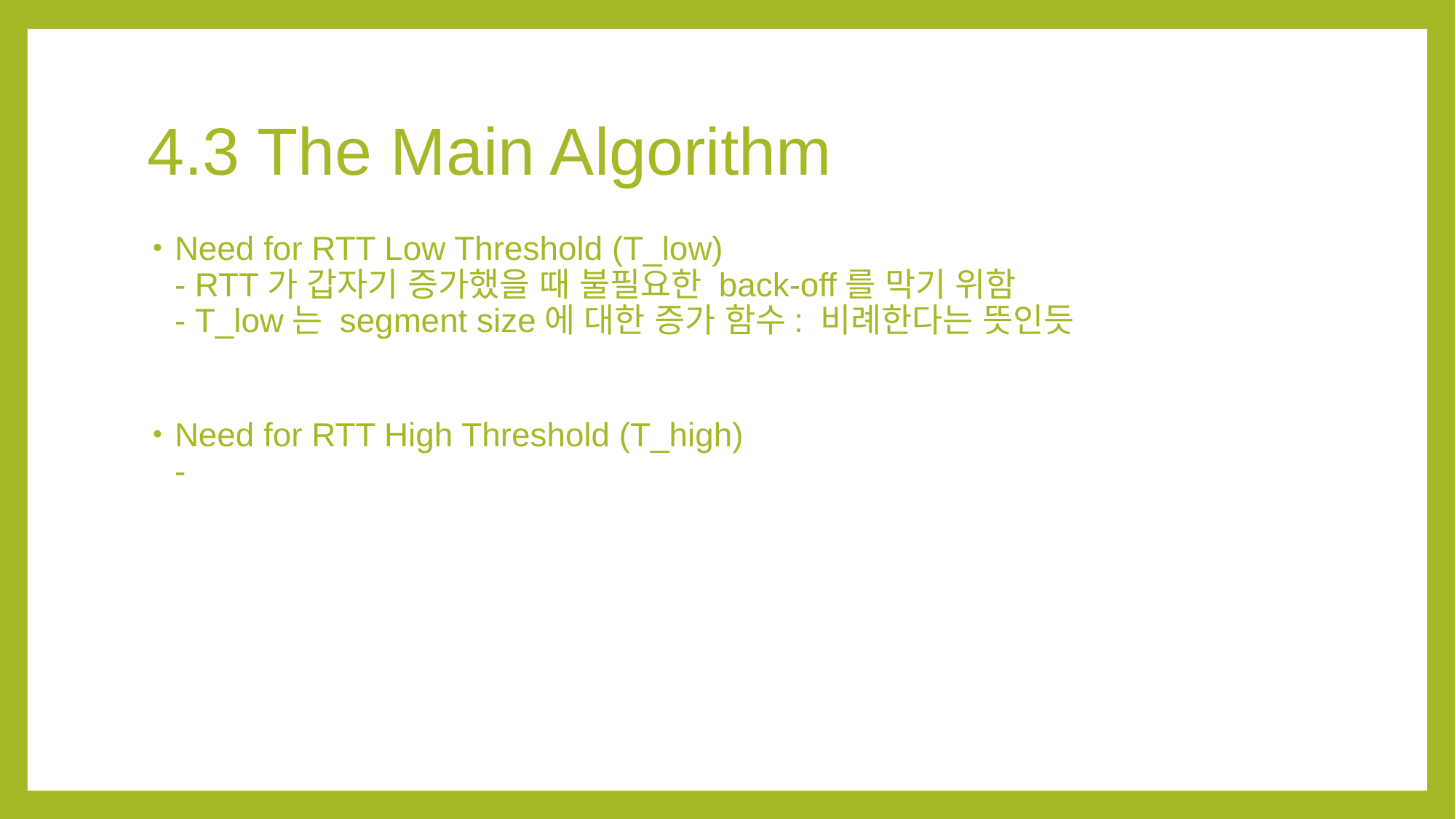

# 4.3 The Main Algorithm
Need for RTT Low Threshold (T_low)
- RTT가 갑자기 증가했을 때 불필요한 back-off를 막기 위함
- T_low는 segment size에 대한 증가 함수: 비례한다는 뜻인듯

Need for RTT High Threshold (T_high)
-